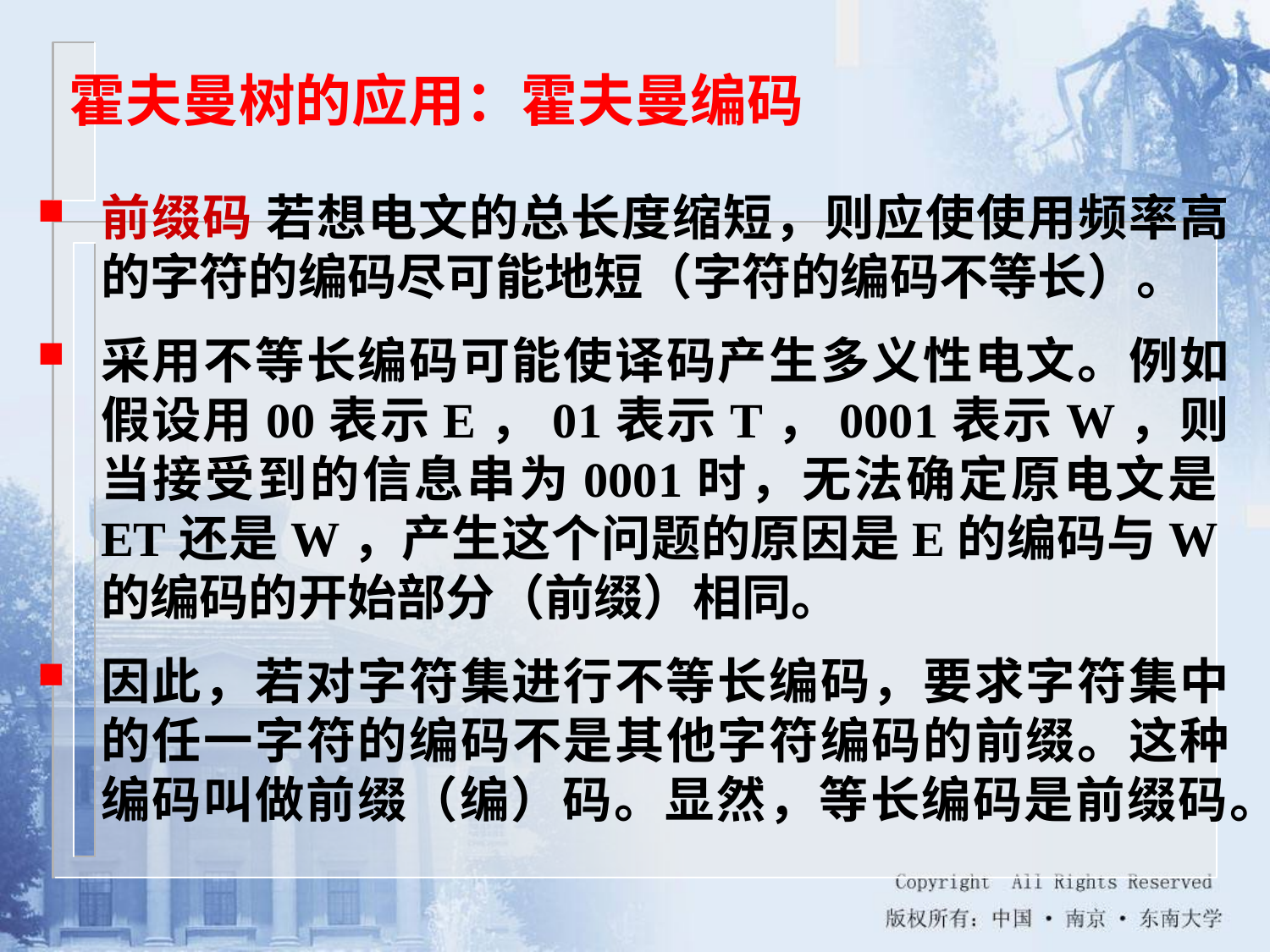

霍夫曼树的应用：霍夫曼编码
前缀码 若想电文的总长度缩短，则应使使用频率高的字符的编码尽可能地短（字符的编码不等长）。
采用不等长编码可能使译码产生多义性电文。例如假设用00表示E，01表示T，0001表示W，则当接受到的信息串为0001时，无法确定原电文是ET还是W，产生这个问题的原因是E的编码与W的编码的开始部分（前缀）相同。
因此，若对字符集进行不等长编码，要求字符集中的任一字符的编码不是其他字符编码的前缀。这种编码叫做前缀（编）码。显然，等长编码是前缀码。